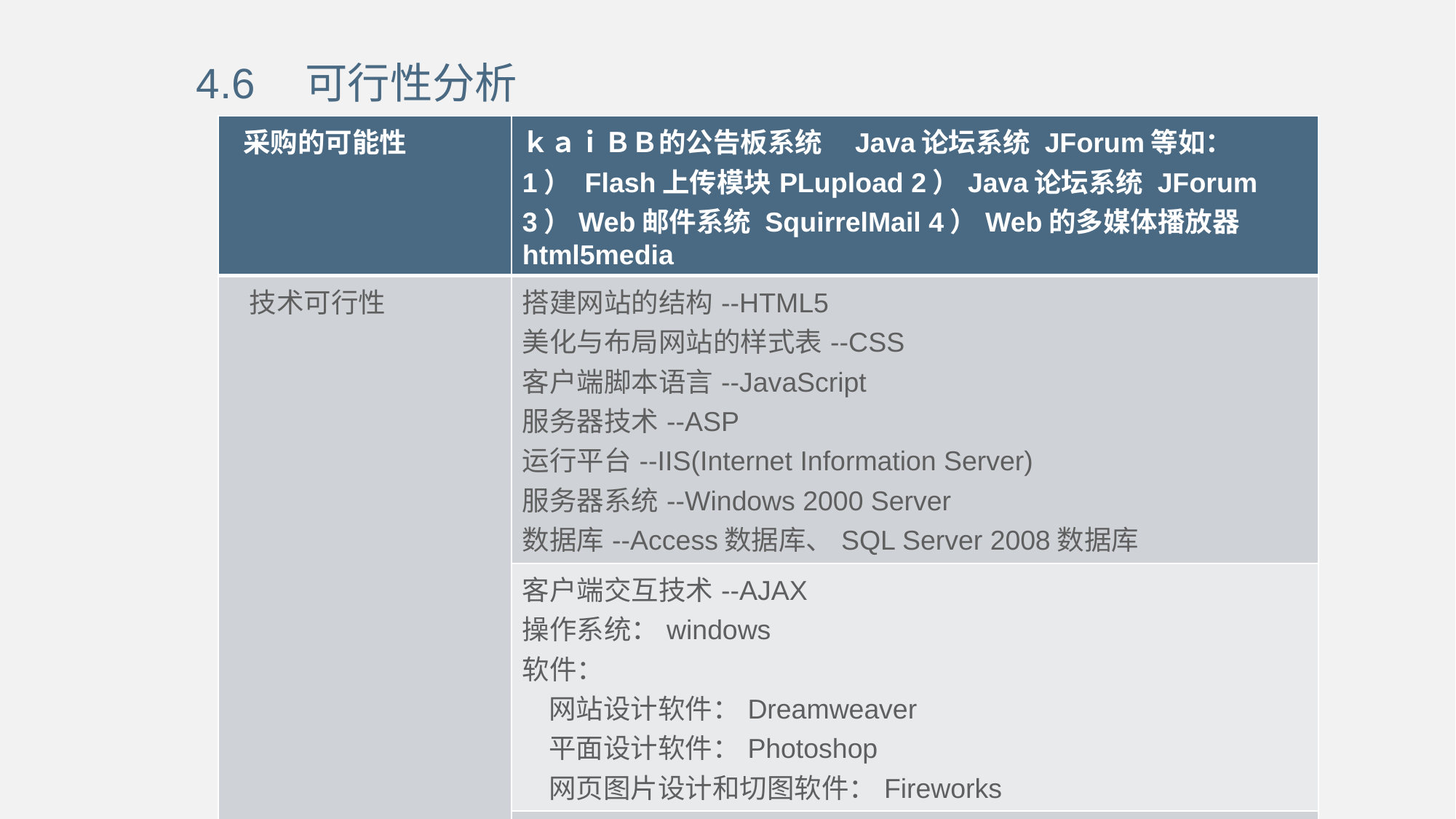

4.6 	可行性分析
| 采购的可能性 | ｋａｉＢＢ的公告板系统 Java论坛系统 JForum等如： 1） Flash上传模块PLupload 2）Java论坛系统 JForum 3）Web邮件系统 SquirrelMail 4）Web的多媒体播放器 html5media |
| --- | --- |
| 技术可行性 | 搭建网站的结构--HTML5 美化与布局网站的样式表--CSS 客户端脚本语言--JavaScript 服务器技术--ASP 运行平台--IIS(Internet Information Server) 服务器系统--Windows 2000 Server 数据库--Access数据库、SQL Server 2008数据库 |
|  | 客户端交互技术--AJAX 操作系统：windows 软件： 网站设计软件：Dreamweaver 平面设计软件：Photoshop 网页图片设计和切图软件：Fireworks |
|  | 动画设计软件：Flash |